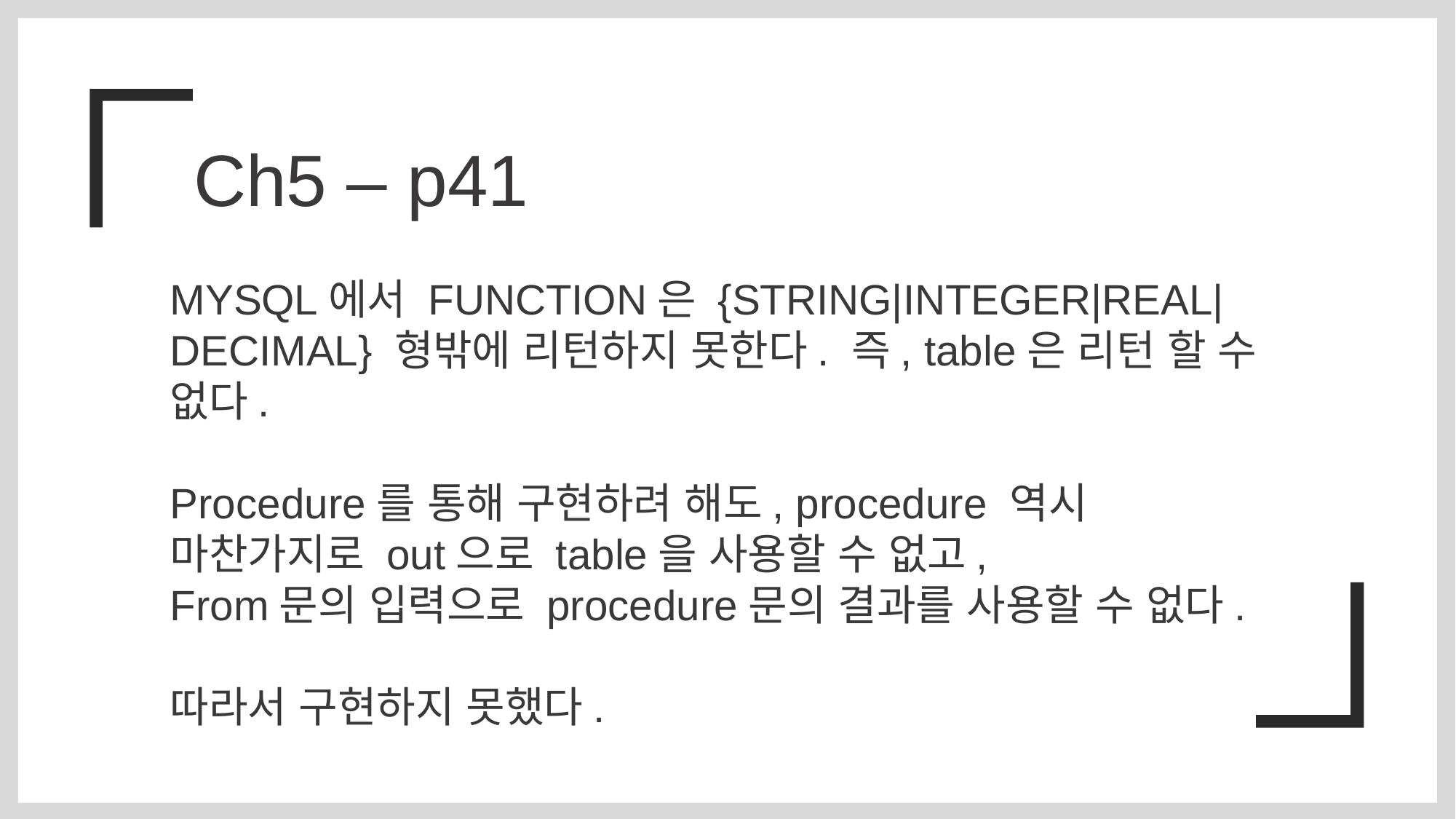

Ch5 – p41
MYSQL에서 FUNCTION은 {STRING|INTEGER|REAL|DECIMAL} 형밖에 리턴하지 못한다. 즉, table은 리턴 할 수 없다.

Procedure를 통해 구현하려 해도, procedure 역시 마찬가지로 out으로 table을 사용할 수 없고,
From문의 입력으로 procedure문의 결과를 사용할 수 없다.

따라서 구현하지 못했다.